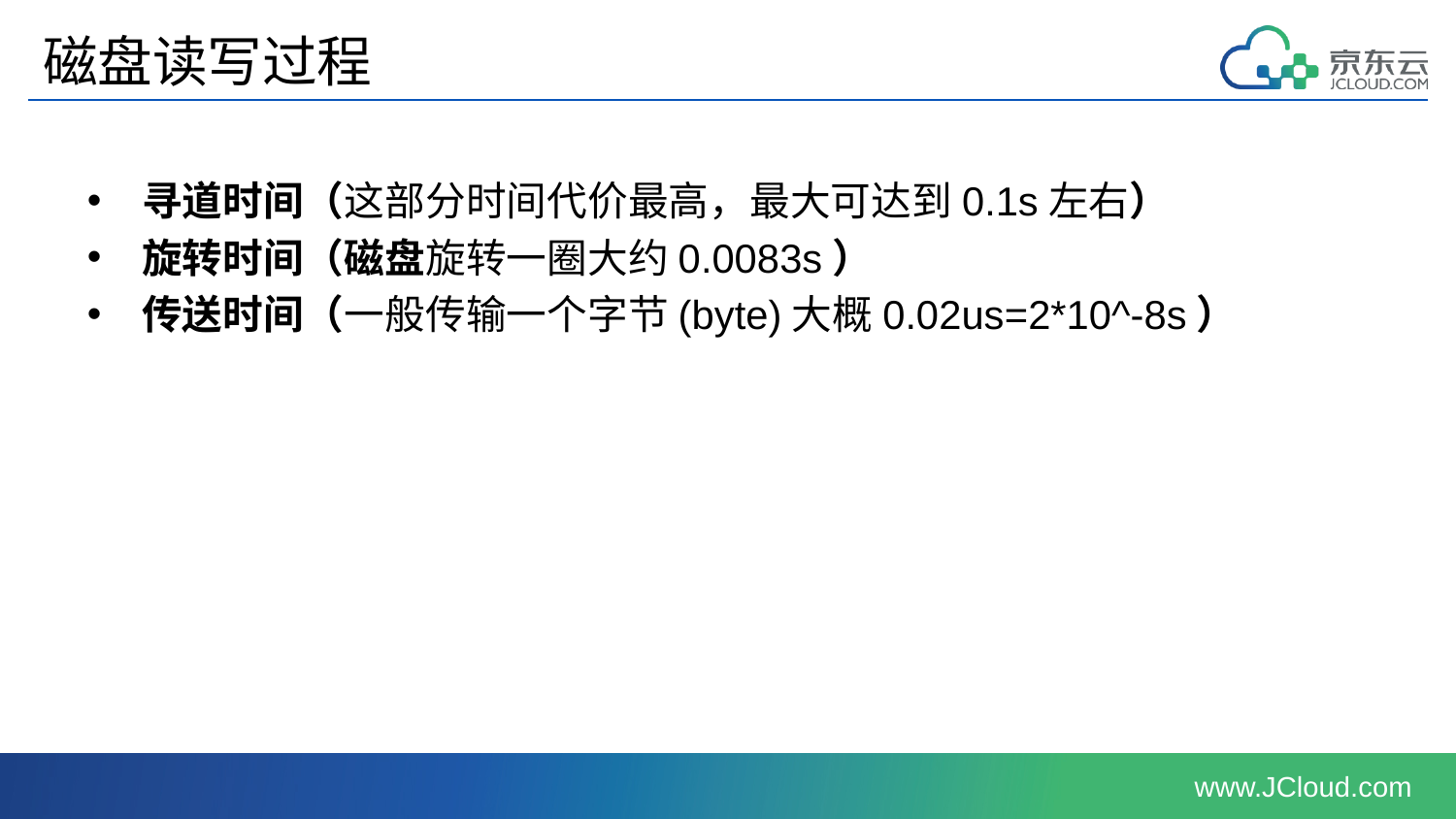

# 磁盘读写过程
寻道时间（这部分时间代价最高，最大可达到0.1s左右）
旋转时间（磁盘旋转一圈大约0.0083s）
传送时间（一般传输一个字节(byte)大概0.02us=2*10^-8s）